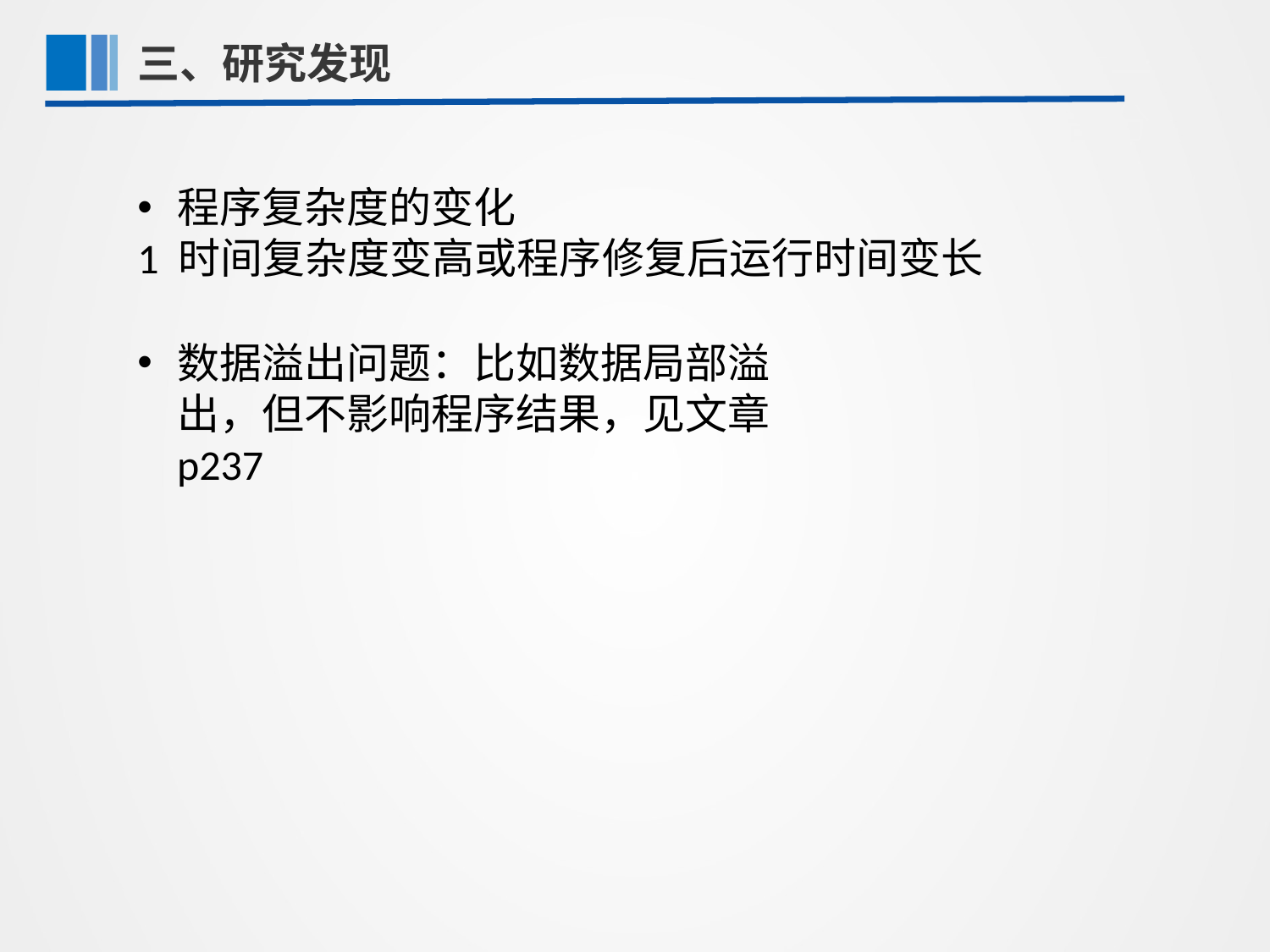

三、研究发现

第一部分
程序复杂度的变化
1 时间复杂度变高或程序修复后运行时间变长
数据溢出问题：比如数据局部溢出，但不影响程序结果，见文章p237